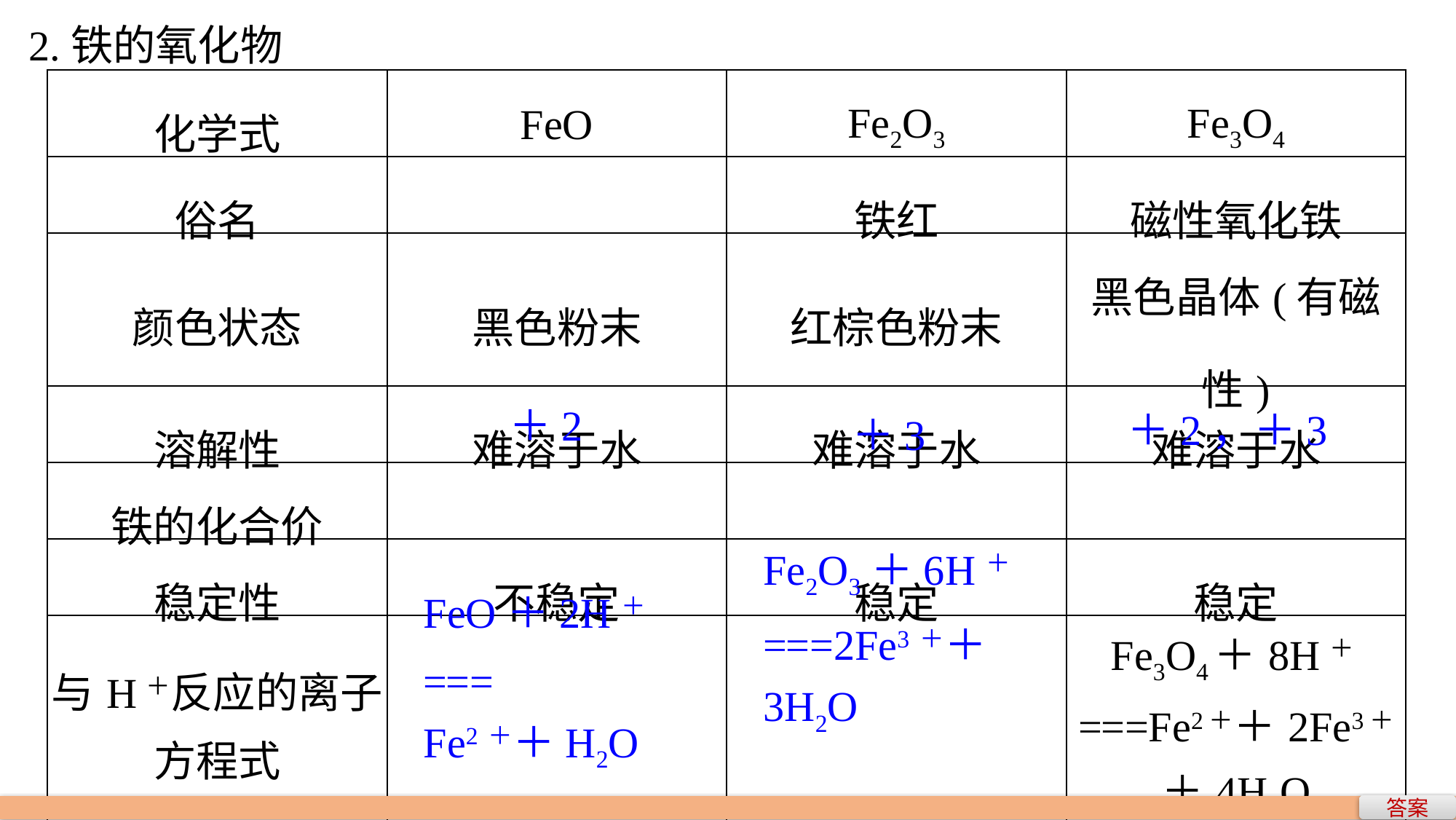

2.铁的氧化物
| 化学式 | FeO | Fe2O3 | Fe3O4 |
| --- | --- | --- | --- |
| 俗名 |  | 铁红 | 磁性氧化铁 |
| 颜色状态 | 黑色粉末 | 红棕色粉末 | 黑色晶体(有磁性) |
| 溶解性 | 难溶于水 | 难溶于水 | 难溶于水 |
| 铁的化合价 |  |  |  |
| 稳定性 | 不稳定 | 稳定 | 稳定 |
| 与H＋反应的离子方程式 |  |  | Fe3O4＋8H＋===Fe2＋＋2Fe3＋＋4H2O |
＋2，＋3
＋3
＋2
Fe2O3＋6H＋===2Fe3＋＋3H2O
FeO＋2H＋===
Fe2＋＋H2O
答案